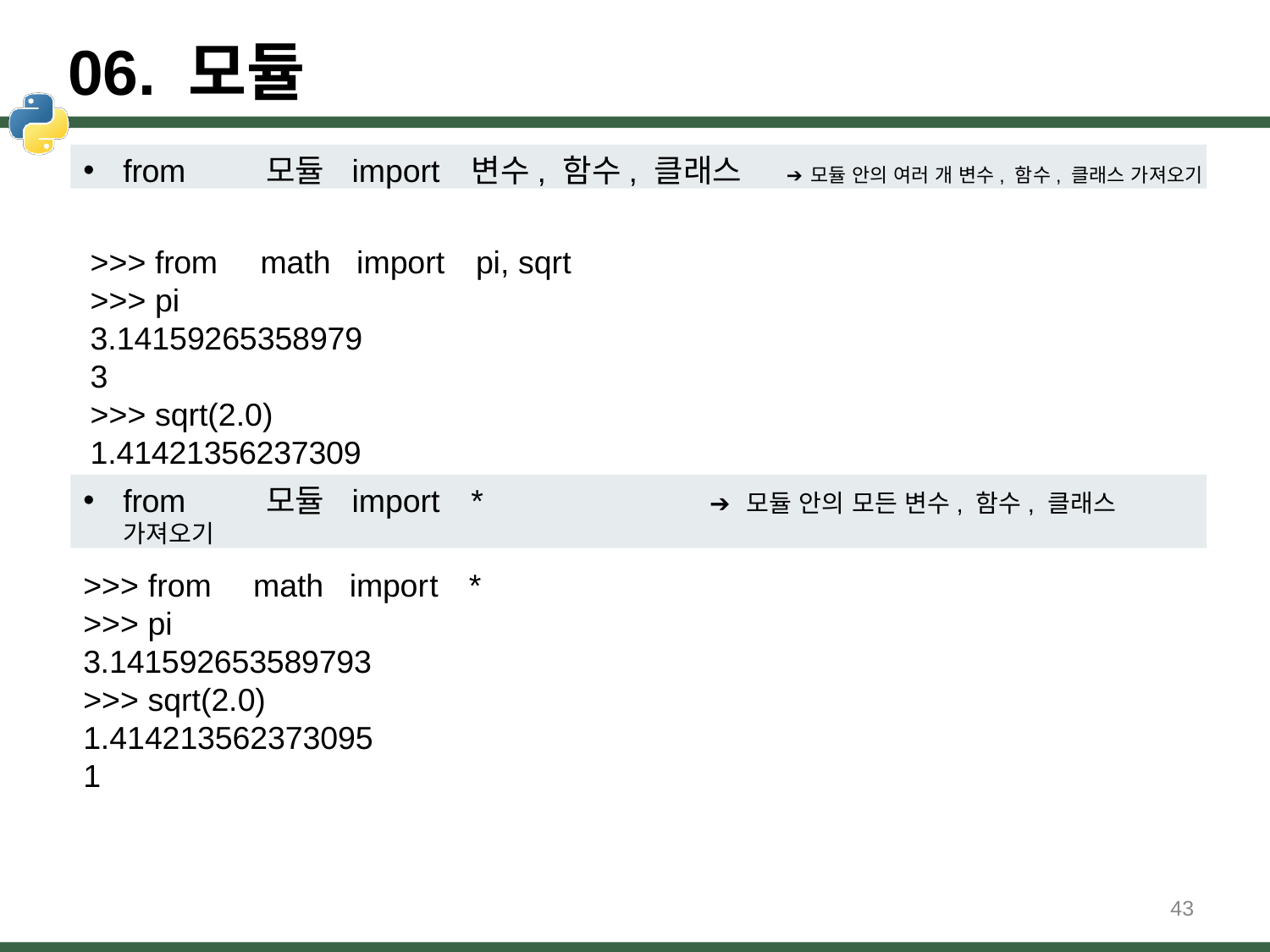

# 06. 모듈

from	모듈	import	변수, 함수, 클래스	➔ 모듈 안의 여러 개 변수, 함수, 클래스 가져오기
>>> from	math	import	pi, sqrt
>>> pi  3.141592653589793
>>> sqrt(2.0)
1.4142135623730951
from	모듈	import	*	➔ 모듈 안의 모든 변수, 함수, 클래스 가져오기
>>> from	math	import	*
>>> pi
3.141592653589793
>>> sqrt(2.0)  1.4142135623730951
43